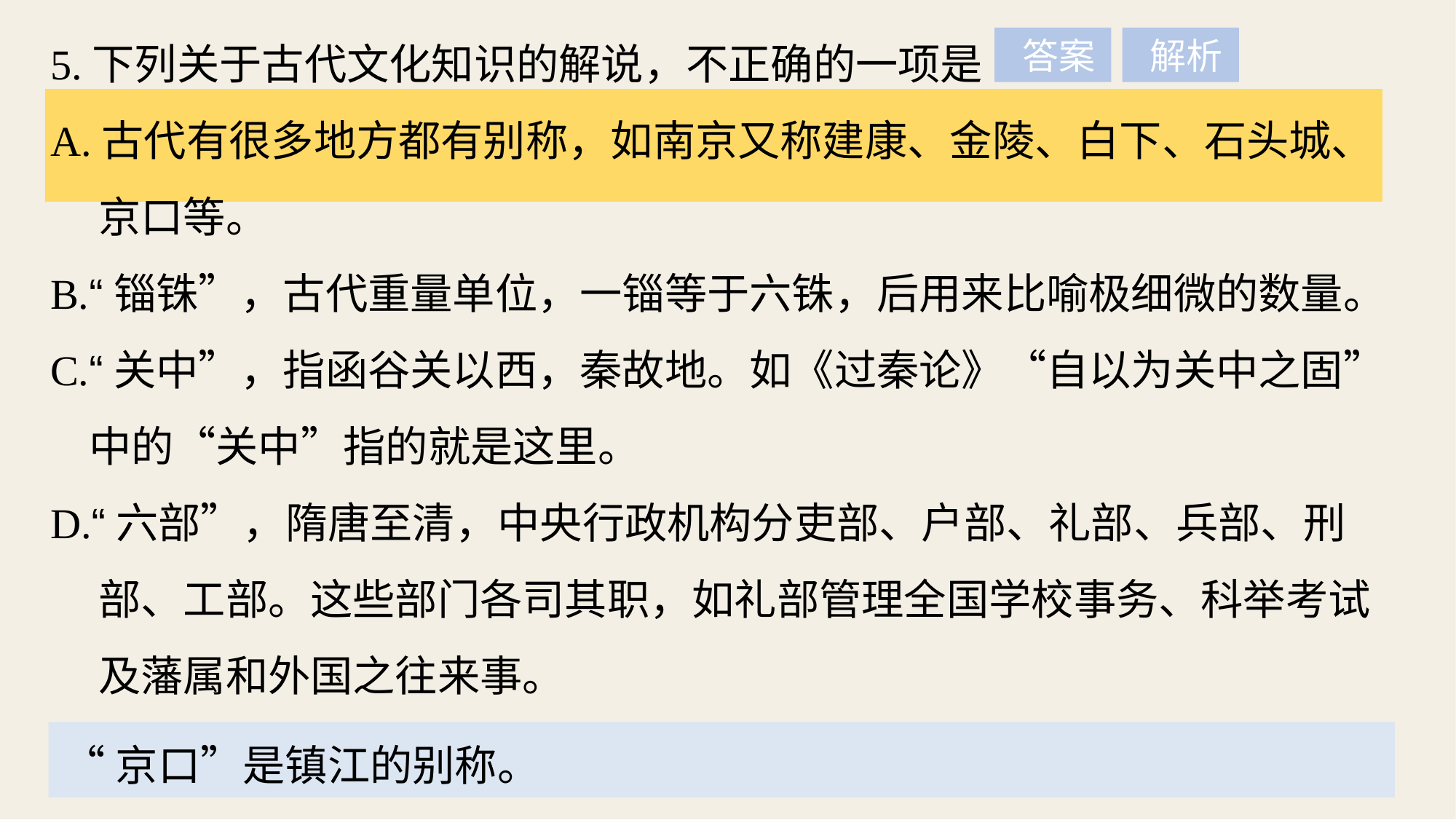

5.下列关于古代文化知识的解说，不正确的一项是
A.古代有很多地方都有别称，如南京又称建康、金陵、白下、石头城、
    京口等。
B.“锱铢”，古代重量单位，一锱等于六铢，后用来比喻极细微的数量。
C.“关中”，指函谷关以西，秦故地。如《过秦论》“自以为关中之固”
   中的“关中”指的就是这里。
D.“六部”，隋唐至清，中央行政机构分吏部、户部、礼部、兵部、刑
    部、工部。这些部门各司其职，如礼部管理全国学校事务、科举考试
    及藩属和外国之往来事。
 答案
 解析

“京口”是镇江的别称。